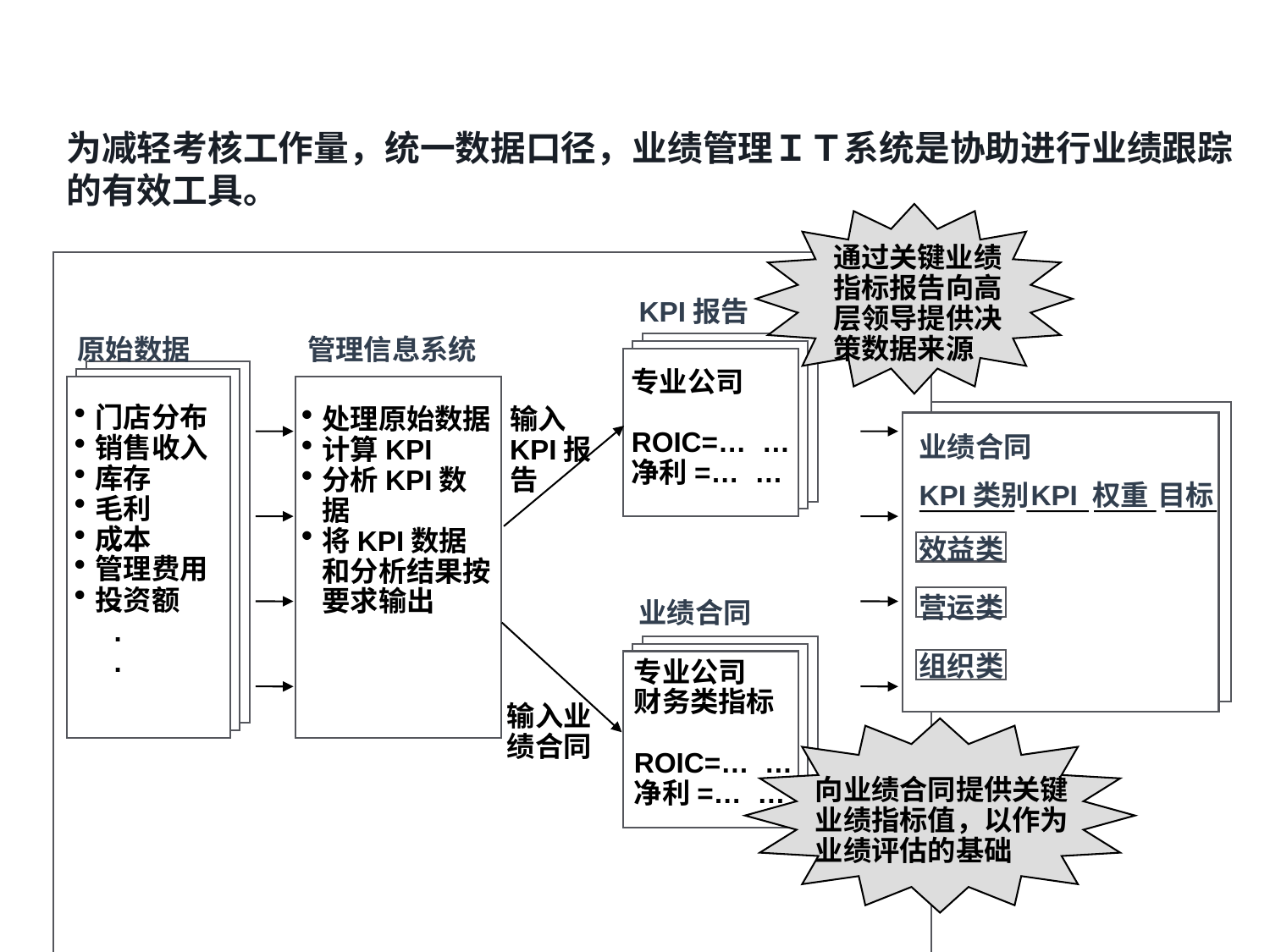

绩效监控表
为减轻考核工作量，统一数据口径，业绩管理ＩＴ系统是协助进行业绩跟踪的有效工具。

通过关键业绩指标报告向高层领导提供决策数据来源

KPI报告

原始数据
管理信息系统

专业公司

ROIC=…  …
净利=…  …

门店分布
销售收入
库存
毛利
成本
管理费用
投资额

处理原始数据
计算KPI
分析KPI数据
将KPI数据和分析结果按要求输出

输入KPI报告

业绩合同
KPI类别
KPI
权重
目标

.
.
.
.
.

效益类

营运类
业绩合同

组织类
专业公司
财务类指标

ROIC=…  …
净利=…  …
输入业绩合同

向业绩合同提供关键业绩指标值，以作为业绩评估的基础